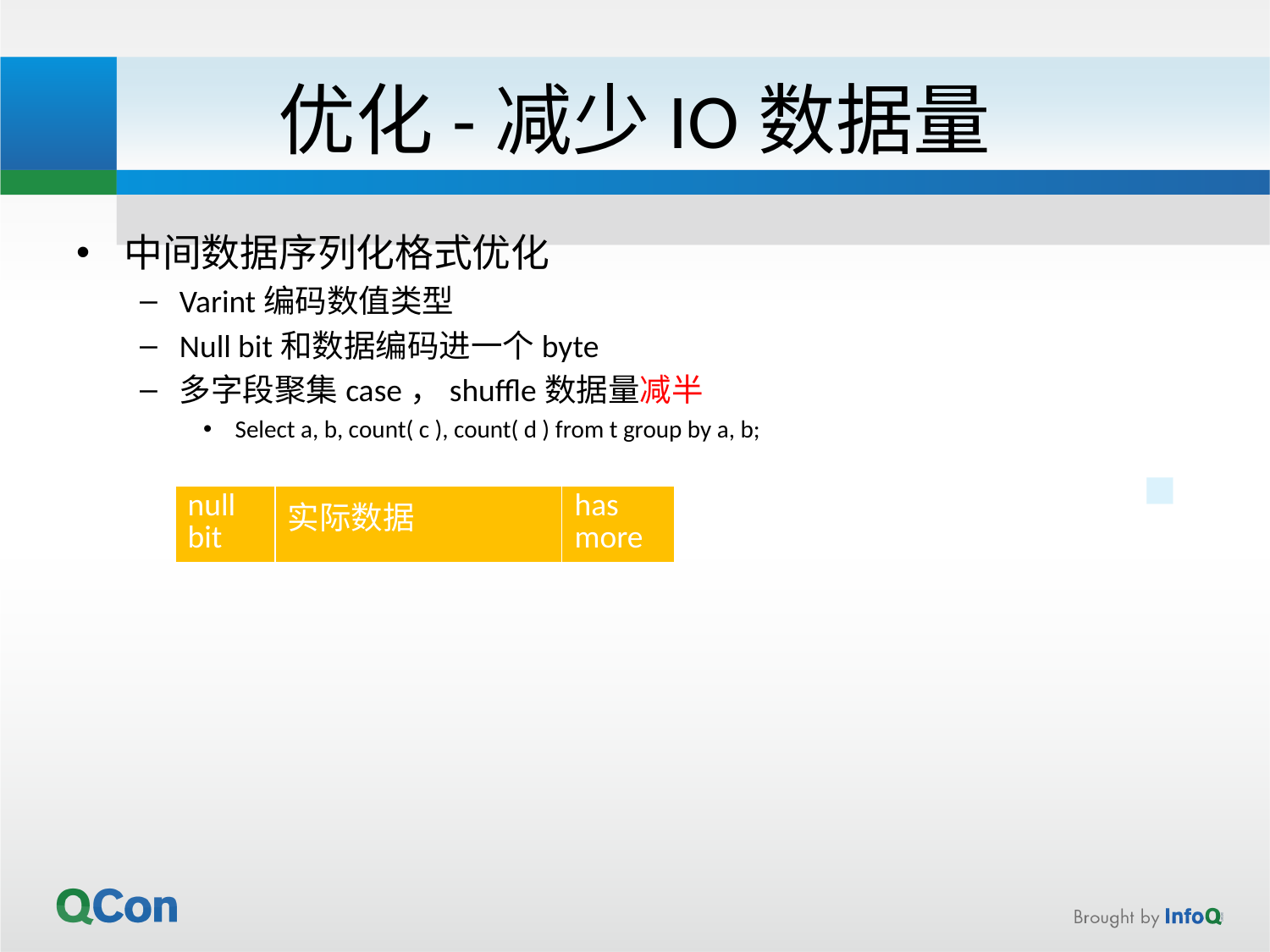

# 优化-减少IO数据量
中间数据序列化格式优化
Varint编码数值类型
Null bit和数据编码进一个byte
多字段聚集case，shuffle数据量减半
Select a, b, count( c ), count( d ) from t group by a, b;

| null bit | 实际数据 | has more |
| --- | --- | --- |